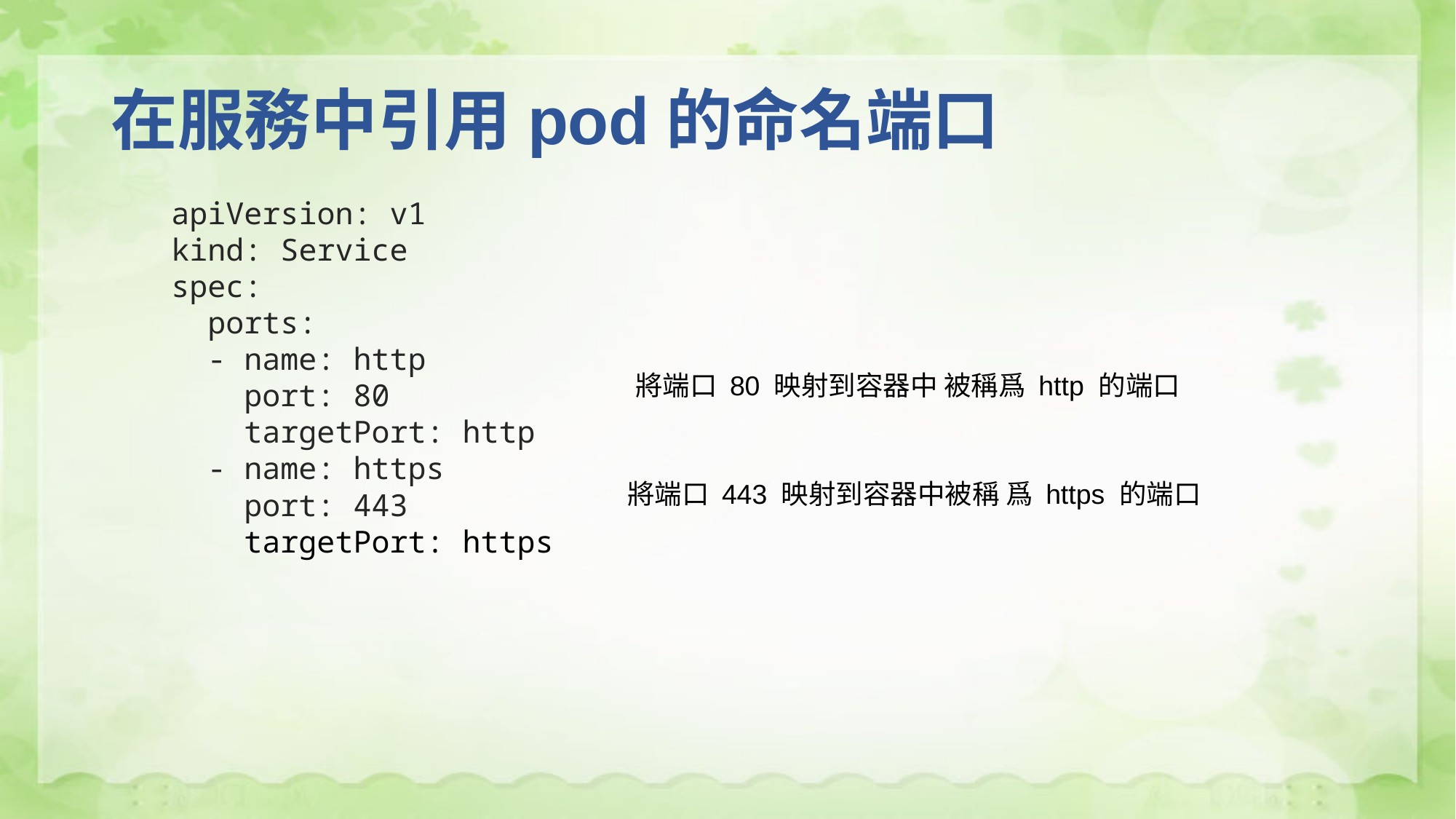

# 在服務中引用pod的命名端口
apiVersion: v1
kind: Service
spec:
  ports:
  - name: http
    port: 80
    targetPort: http
  - name: https
    port: 443
    targetPort: https
將端口 80 映射到容器中 被稱爲 http 的端口
將端口 443 映射到容器中被稱 爲 https 的端口